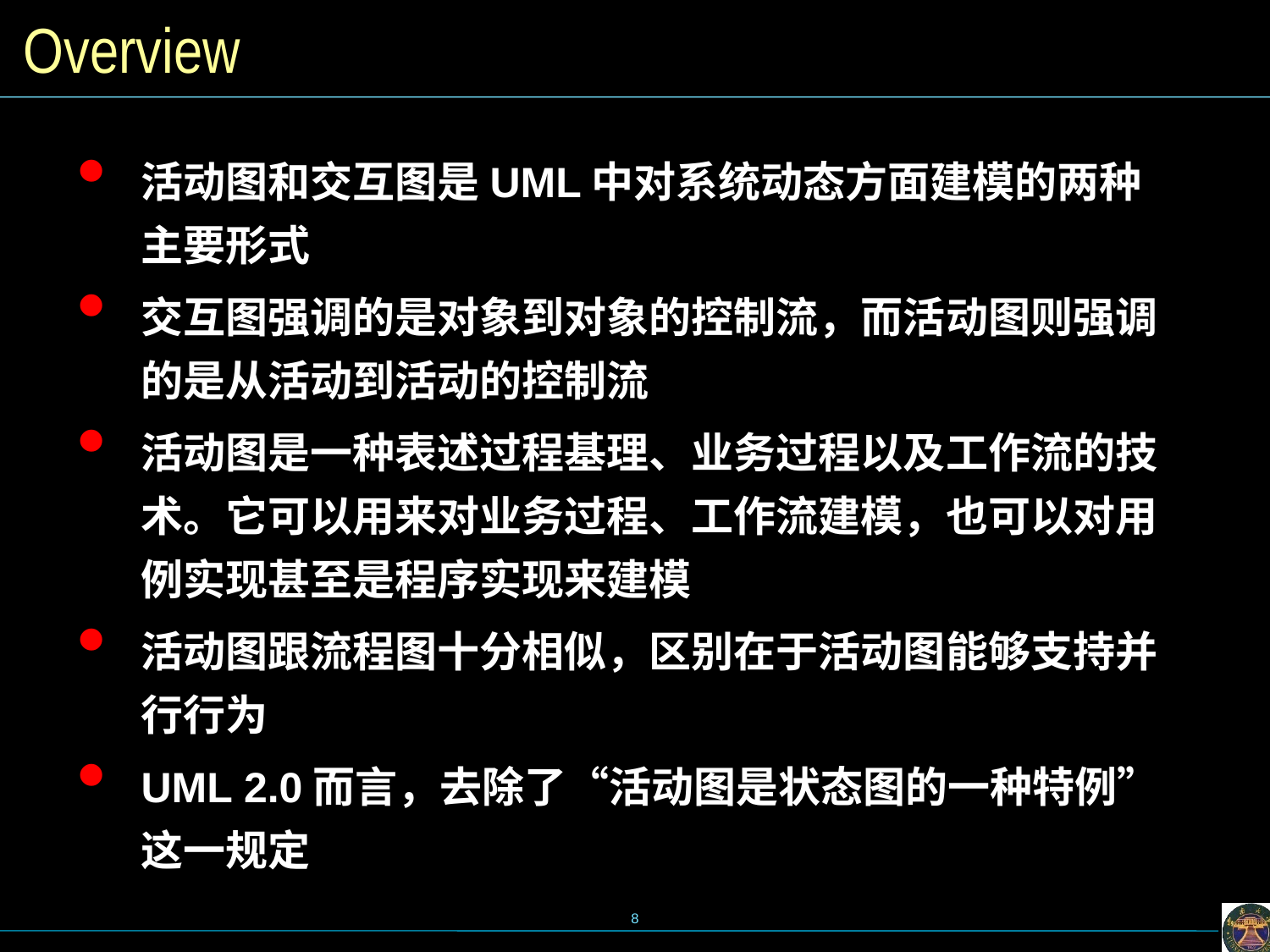

# Overview
活动图和交互图是UML中对系统动态方面建模的两种主要形式
交互图强调的是对象到对象的控制流，而活动图则强调的是从活动到活动的控制流
活动图是一种表述过程基理、业务过程以及工作流的技术。它可以用来对业务过程、工作流建模，也可以对用例实现甚至是程序实现来建模
活动图跟流程图十分相似，区别在于活动图能够支持并行行为
UML 2.0而言，去除了“活动图是状态图的一种特例”这一规定